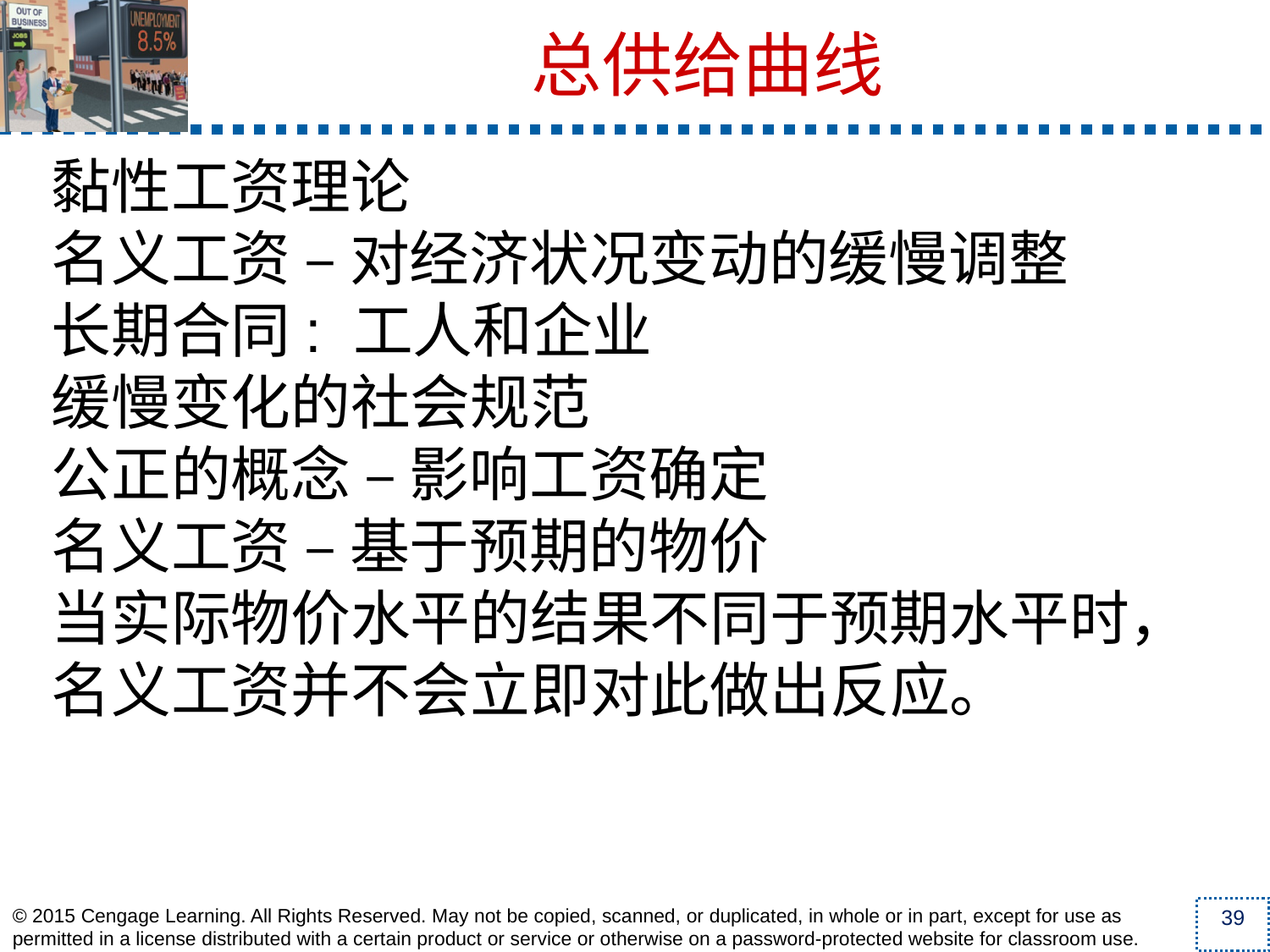

黏性工资理论
名义工资 – 对经济状况变动的缓慢调整
长期合同: 工人和企业
缓慢变化的社会规范
公正的概念 – 影响工资确定
名义工资 – 基于预期的物价
当实际物价水平的结果不同于预期水平时，名义工资并不会立即对此做出反应。
总供给曲线
39
© 2015 Cengage Learning. All Rights Reserved. May not be copied, scanned, or duplicated, in whole or in part, except for use as permitted in a license distributed with a certain product or service or otherwise on a password-protected website for classroom use.